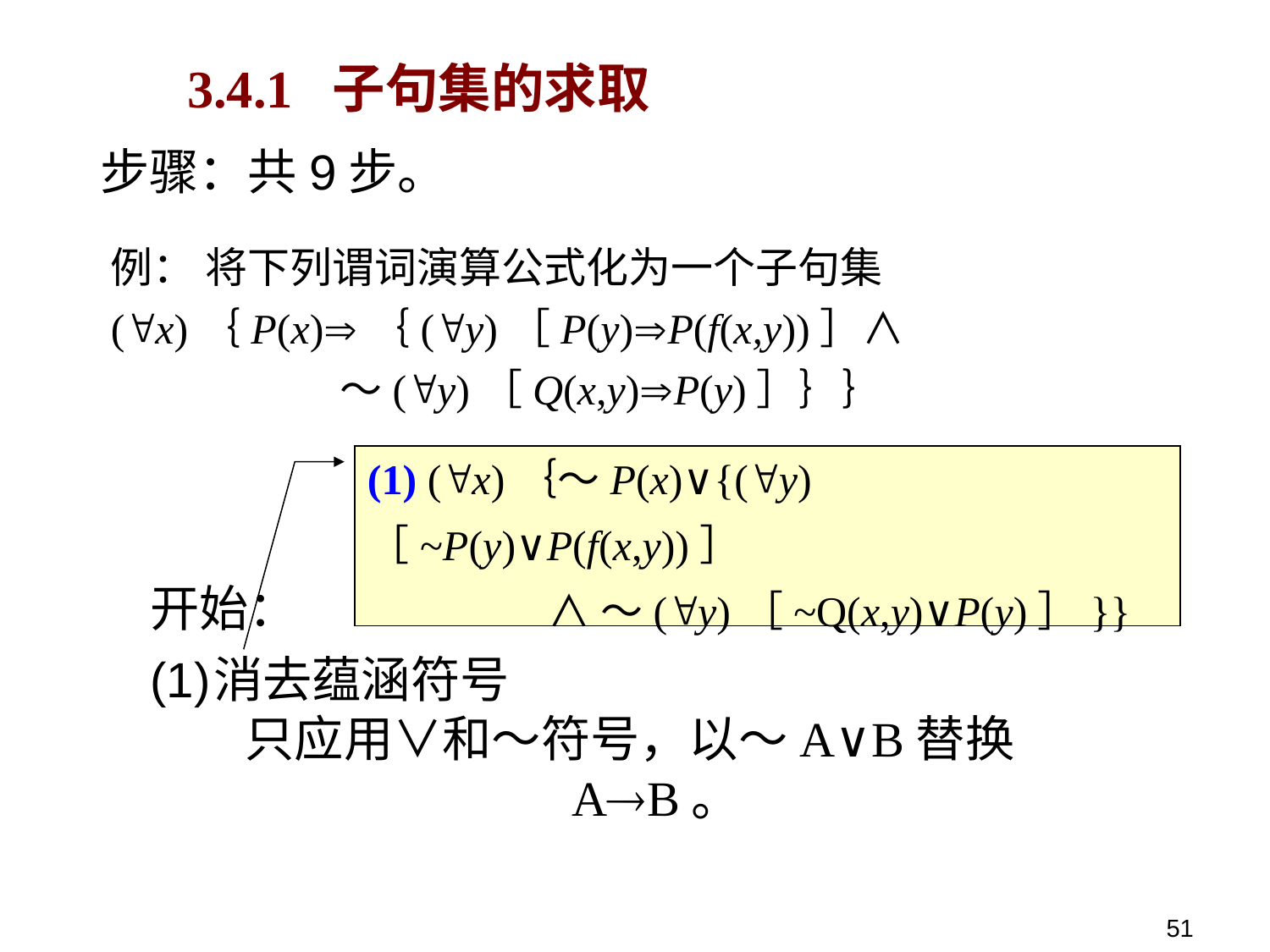

3.4.1  子句集的求取
步骤：共9步。
例： 将下列谓词演算公式化为一个子句集
(∀x)｛P(x)⇒｛(∀y)［P(y)⇒P(f(x,y))］∧
                       ～(∀y)［Q(x,y)⇒P(y)］｝｝
(1) (∀x)｛～P(x)∨{(∀y)［~P(y)∨P(f(x,y))］
                   ∧～(∀y)［~Q(x,y)∨P(y)］}}
开始：
消去蕴涵符号
 只应用∨和～符号，以～A∨B替换A→B。
51